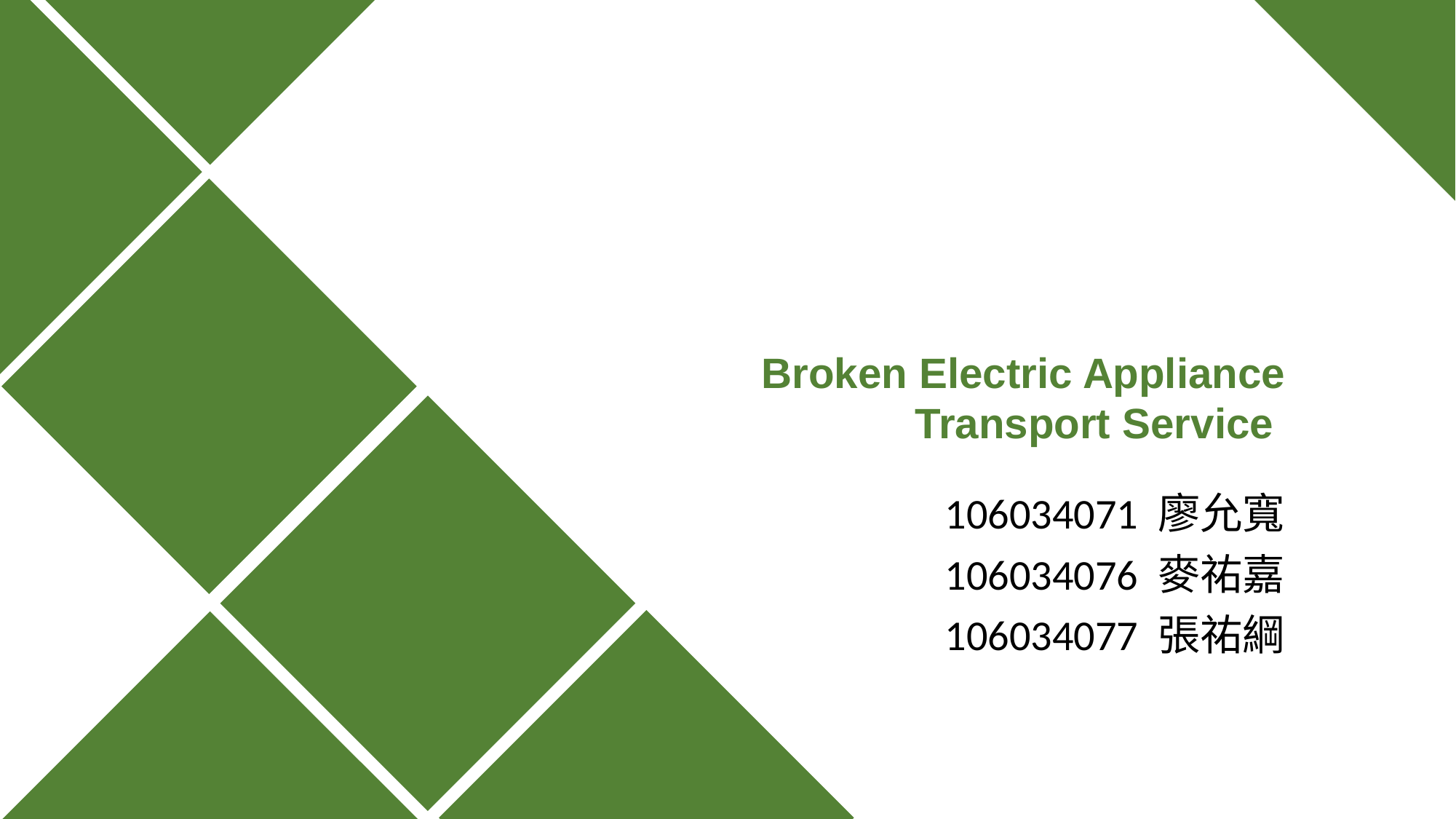

Broken Electric Appliance Transport Service

106034071 廖允寬
106034076 麥祐嘉
106034077 張祐綱